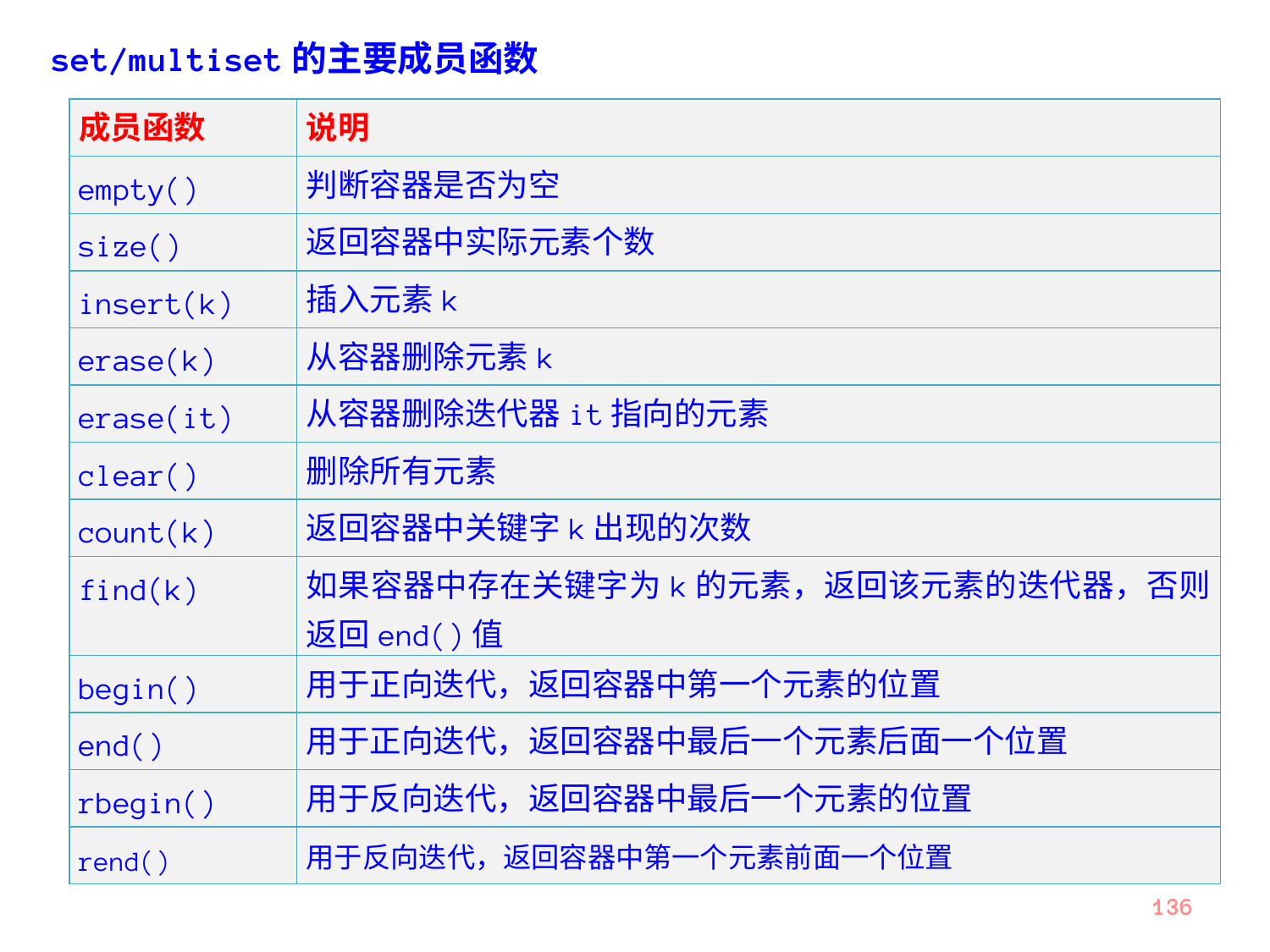

set/multiset的主要成员函数
| 成员函数 | 说明 |
| --- | --- |
| empty() | 判断容器是否为空 |
| size() | 返回容器中实际元素个数 |
| insert(k) | 插入元素k |
| erase(k) | 从容器删除元素k |
| erase(it) | 从容器删除迭代器it指向的元素 |
| clear() | 删除所有元素 |
| count(k) | 返回容器中关键字k出现的次数 |
| find(k) | 如果容器中存在关键字为k的元素，返回该元素的迭代器，否则返回end()值 |
| begin() | 用于正向迭代，返回容器中第一个元素的位置 |
| end() | 用于正向迭代，返回容器中最后一个元素后面一个位置 |
| rbegin() | 用于反向迭代，返回容器中最后一个元素的位置 |
| rend() | 用于反向迭代，返回容器中第一个元素前面一个位置 |
136